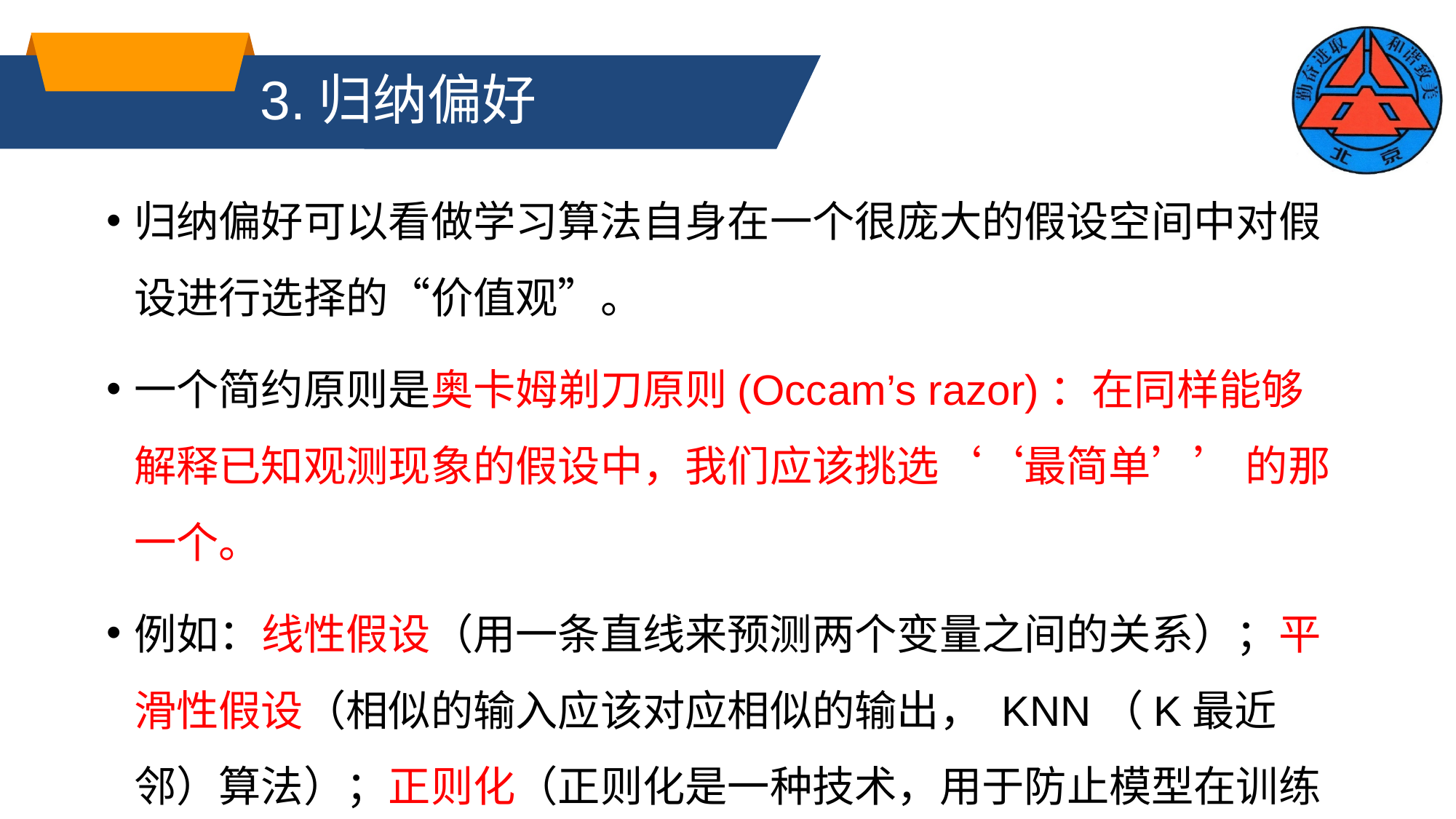

# 3.归纳偏好
归纳偏好可以看做学习算法自身在一个很庞大的假设空间中对假设进行选择的“价值观”。
一个简约原则是奥卡姆剃刀原则(Occam’s razor)：在同样能够解释已知观测现象的假设中，我们应该挑选‘‘最简单’’ 的那一个。
例如：线性假设（用一条直线来预测两个变量之间的关系）；平滑性假设（相似的输入应该对应相似的输出， KNN（K最近邻）算法）；正则化（正则化是一种技术，用于防止模型在训练数据上过度拟合）